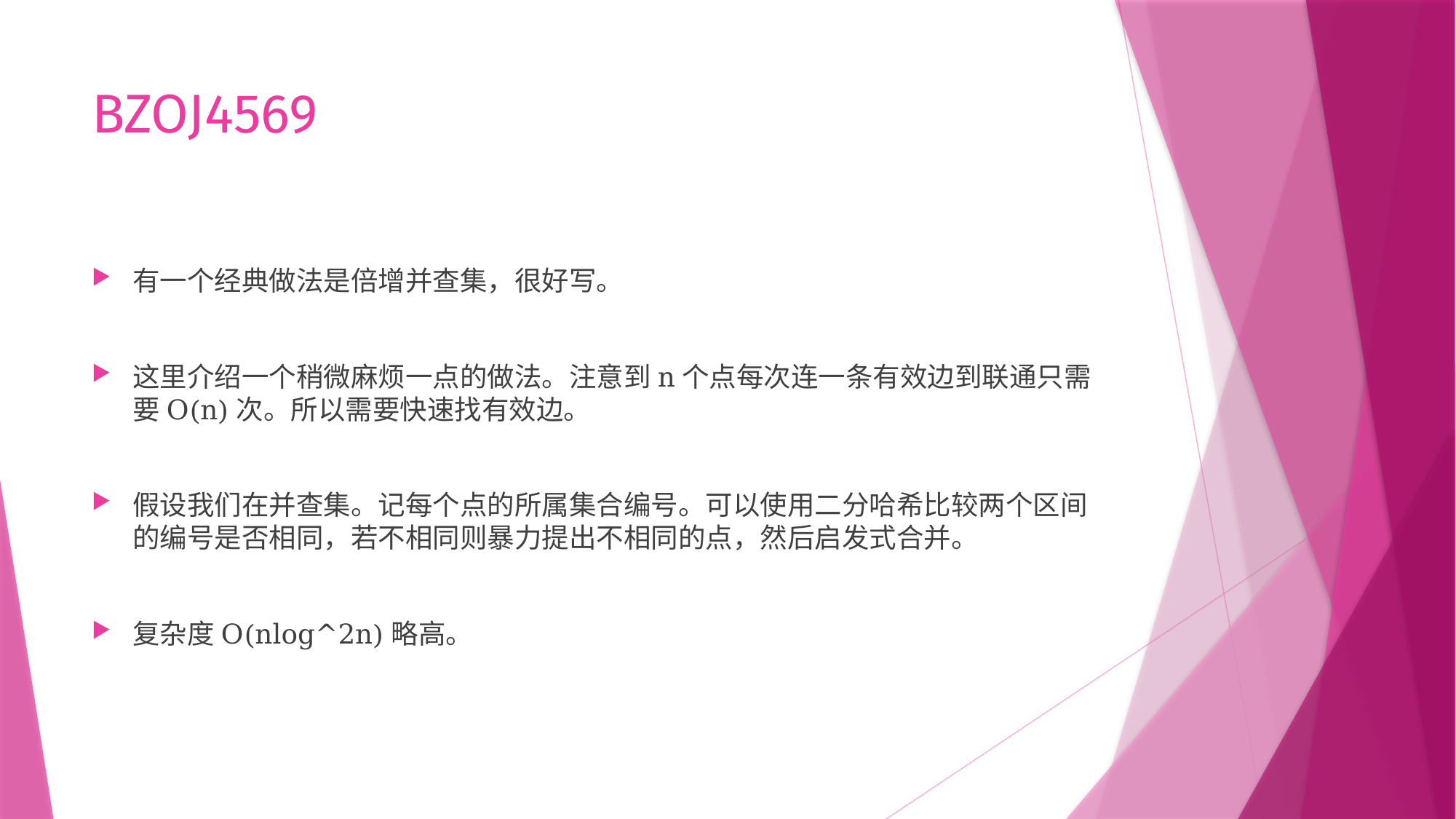

# BZOJ4569
有一个经典做法是倍增并查集，很好写。

这里介绍一个稍微麻烦一点的做法。注意到n个点每次连一条有效边到联通只需要O(n)次。所以需要快速找有效边。

假设我们在并查集。记每个点的所属集合编号。可以使用二分哈希比较两个区间的编号是否相同，若不相同则暴力提出不相同的点，然后启发式合并。

复杂度O(nlog^2n)略高。